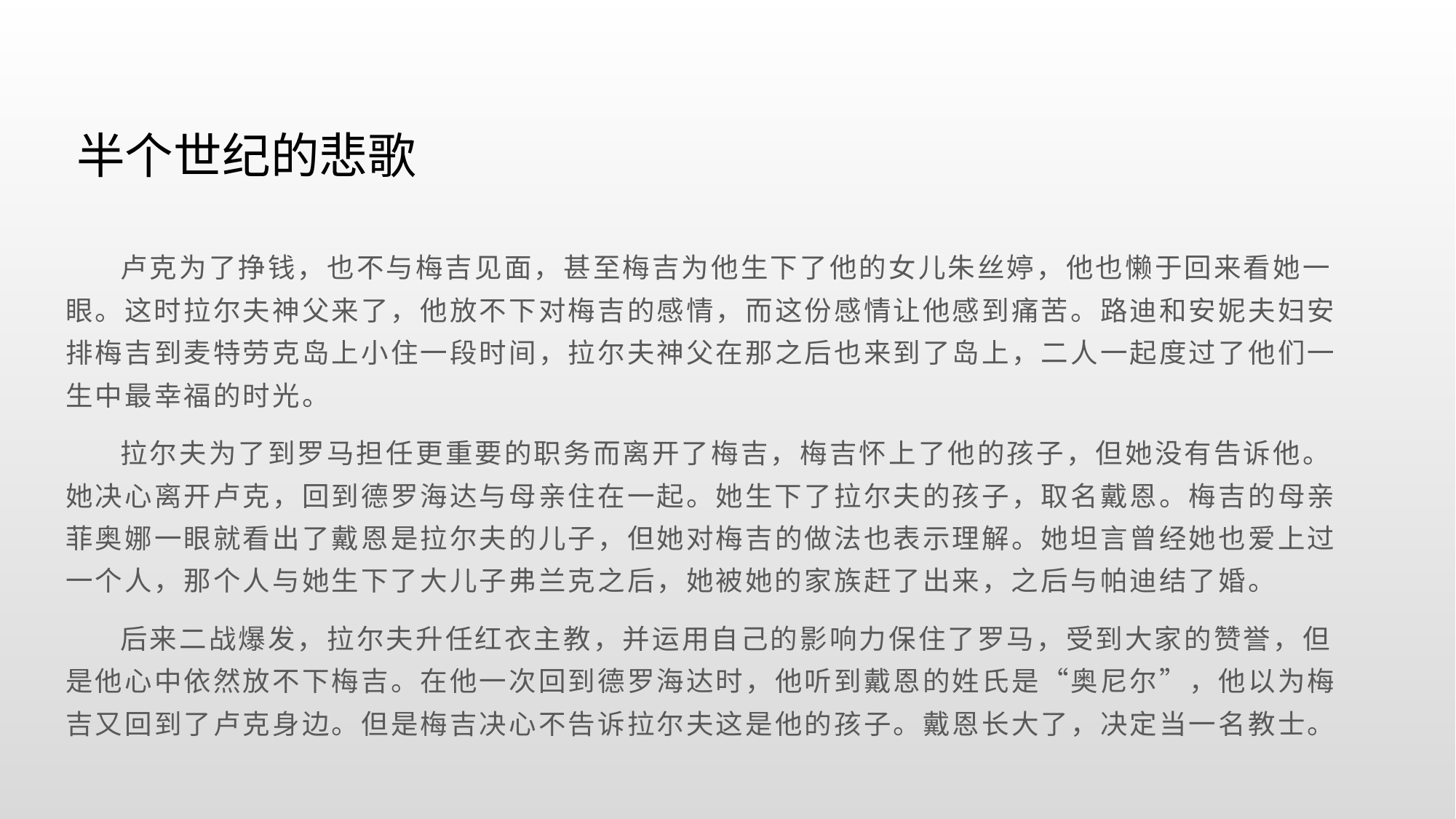

半个世纪的悲歌
卢克为了挣钱，也不与梅吉见面，甚至梅吉为他生下了他的女儿朱丝婷，他也懒于回来看她一眼。这时拉尔夫神父来了，他放不下对梅吉的感情，而这份感情让他感到痛苦。路迪和安妮夫妇安排梅吉到麦特劳克岛上小住一段时间，拉尔夫神父在那之后也来到了岛上，二人一起度过了他们一生中最幸福的时光。
拉尔夫为了到罗马担任更重要的职务而离开了梅吉，梅吉怀上了他的孩子，但她没有告诉他。她决心离开卢克，回到德罗海达与母亲住在一起。她生下了拉尔夫的孩子，取名戴恩。梅吉的母亲菲奥娜一眼就看出了戴恩是拉尔夫的儿子，但她对梅吉的做法也表示理解。她坦言曾经她也爱上过一个人，那个人与她生下了大儿子弗兰克之后，她被她的家族赶了出来，之后与帕迪结了婚。
后来二战爆发，拉尔夫升任红衣主教，并运用自己的影响力保住了罗马，受到大家的赞誉，但是他心中依然放不下梅吉。在他一次回到德罗海达时，他听到戴恩的姓氏是“奥尼尔”，他以为梅吉又回到了卢克身边。但是梅吉决心不告诉拉尔夫这是他的孩子。戴恩长大了，决定当一名教士。